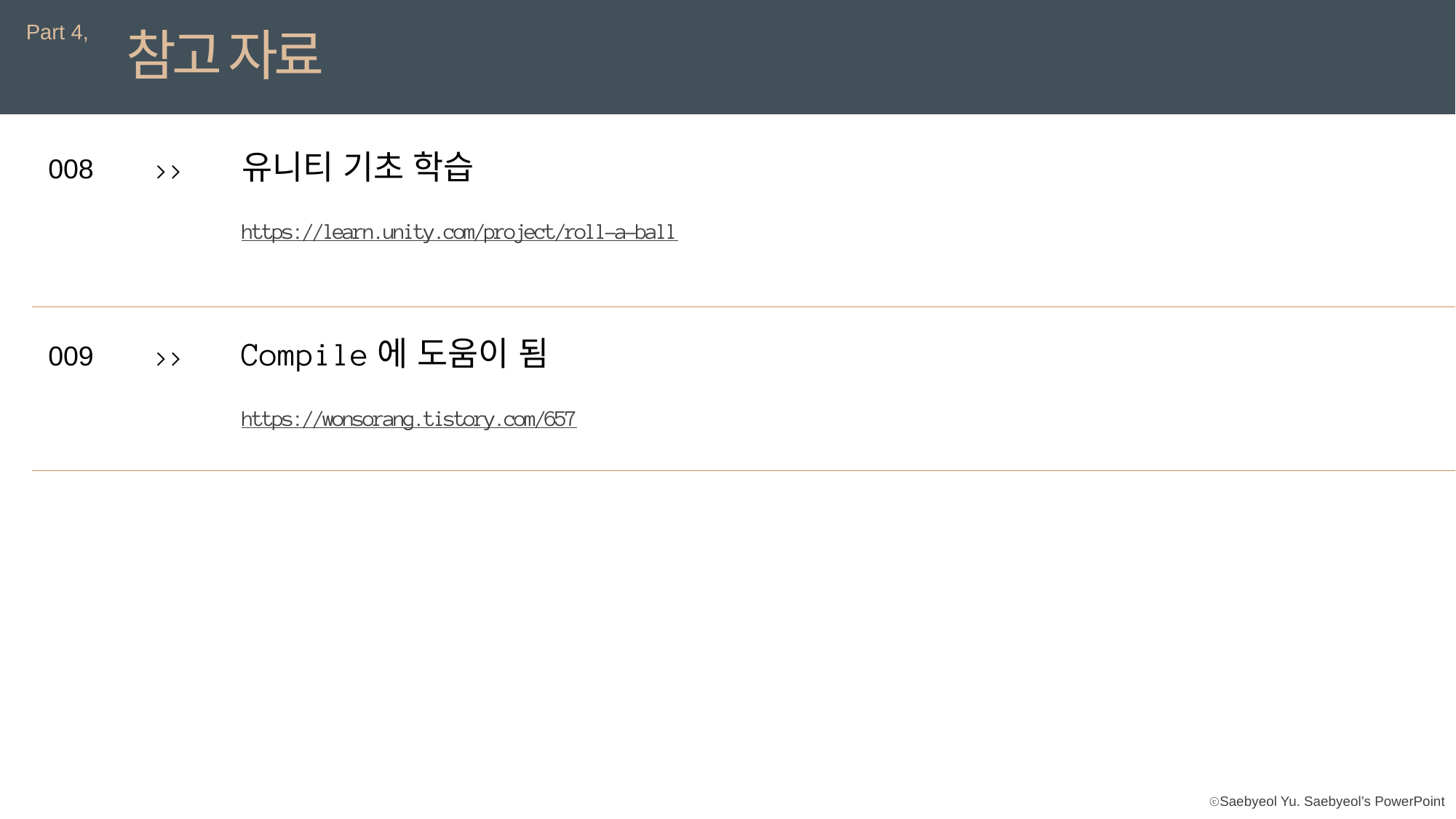

Part 4,
참고 자료
유니티 기초 학습
008
>>
https://learn.unity.com/project/roll-a-ball

Compile에 도움이 됨
009
>>
https://wonsorang.tistory.com/657